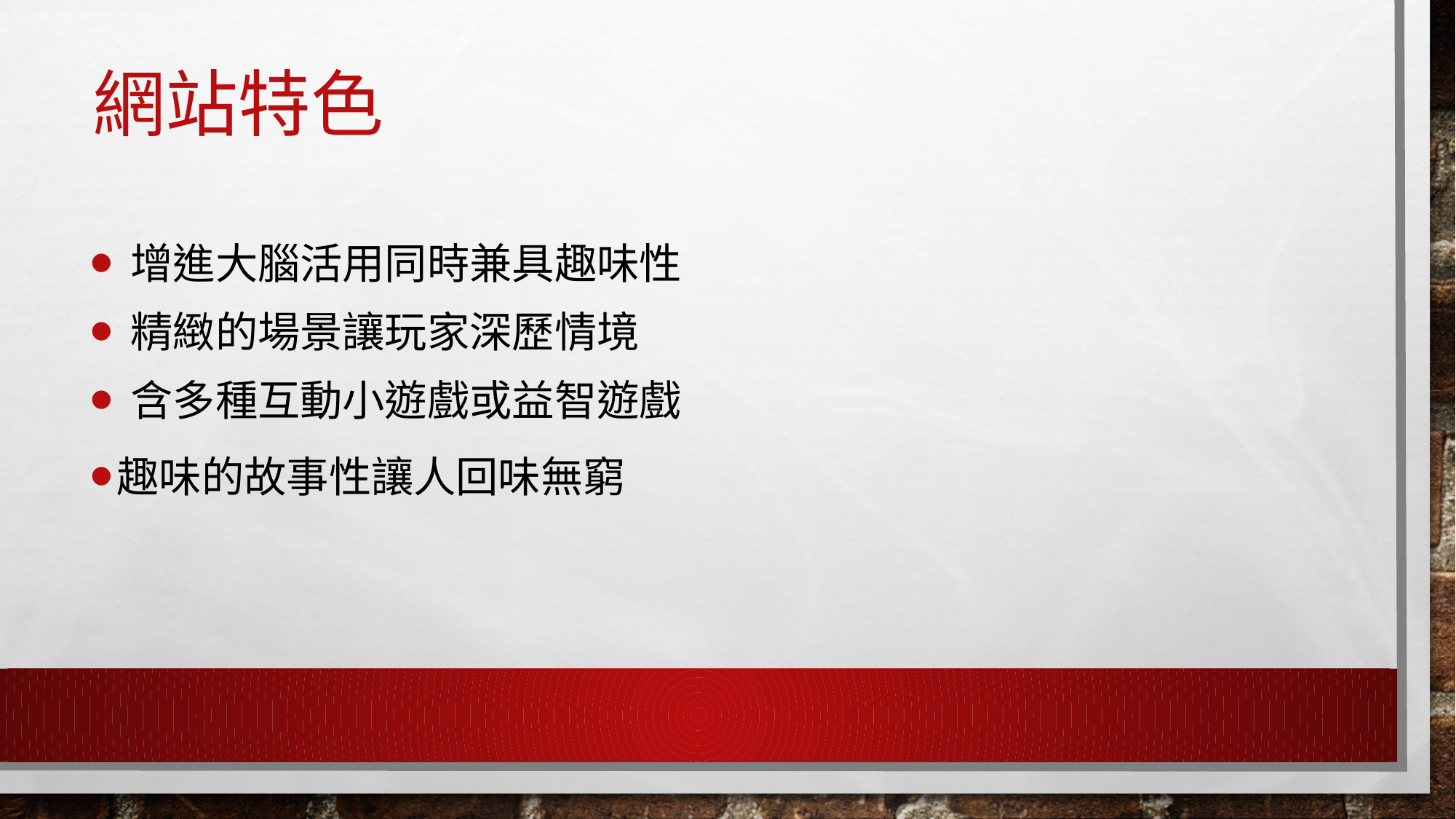

# 網站特色
增進大腦活用同時兼具趣味性
精緻的場景讓玩家深歷情境
含多種互動小遊戲或益智遊戲
趣味的故事性讓人回味無窮